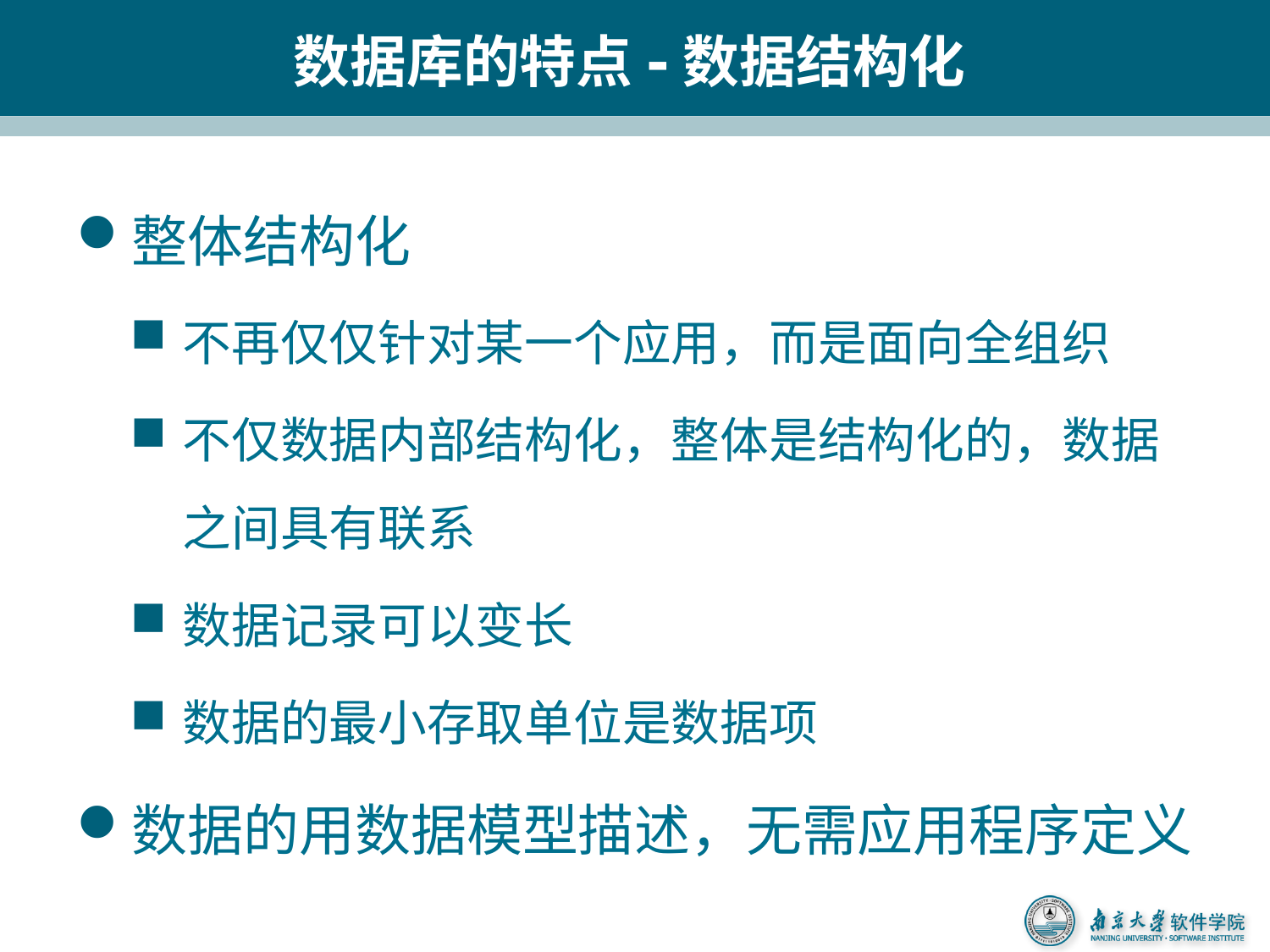

# 数据库的特点-数据结构化
整体结构化
不再仅仅针对某一个应用，而是面向全组织
不仅数据内部结构化，整体是结构化的，数据之间具有联系
数据记录可以变长
数据的最小存取单位是数据项
数据的用数据模型描述，无需应用程序定义